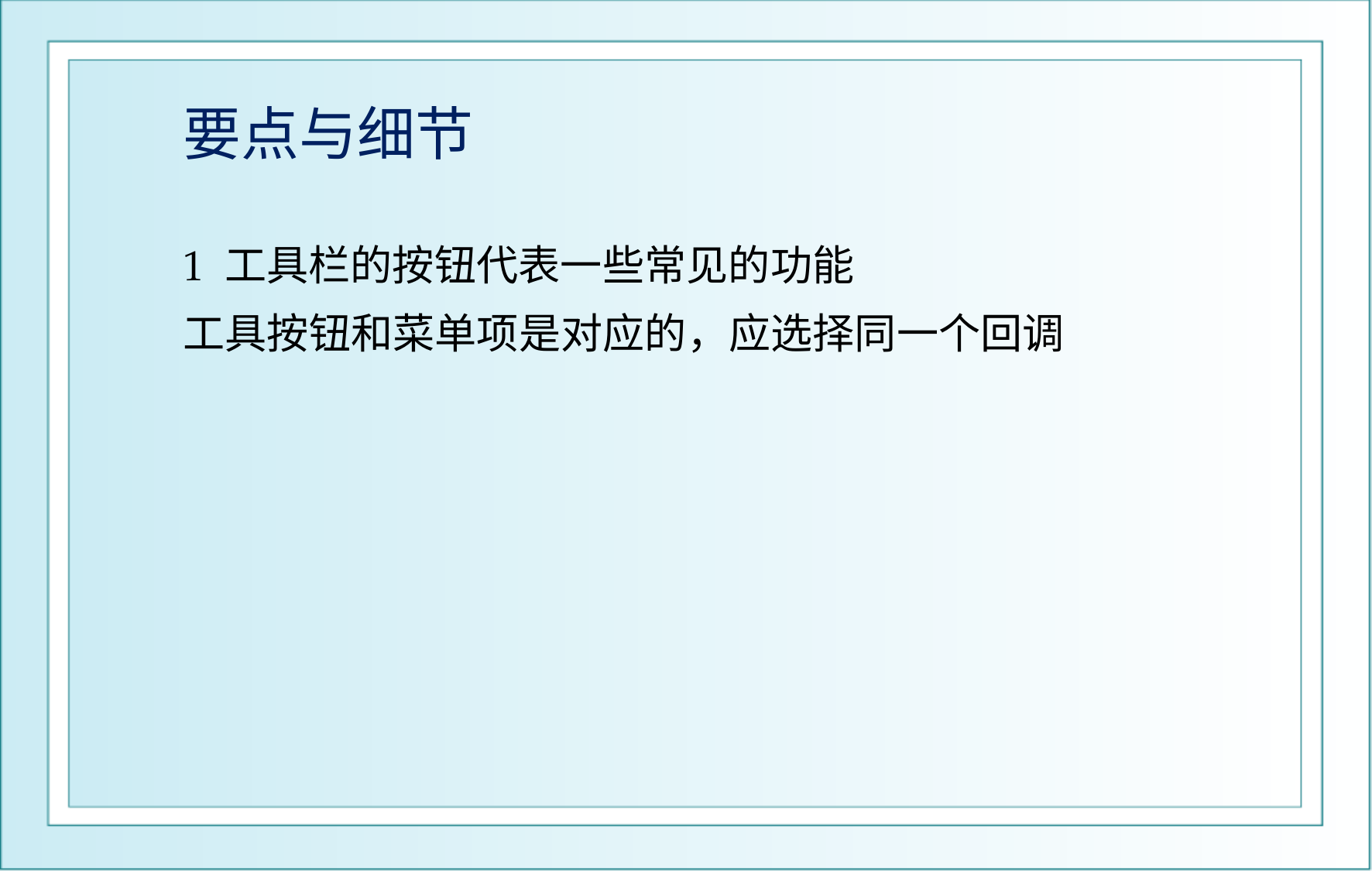

# 要点与细节
1 工具栏的按钮代表一些常见的功能
工具按钮和菜单项是对应的，应选择同一个回调